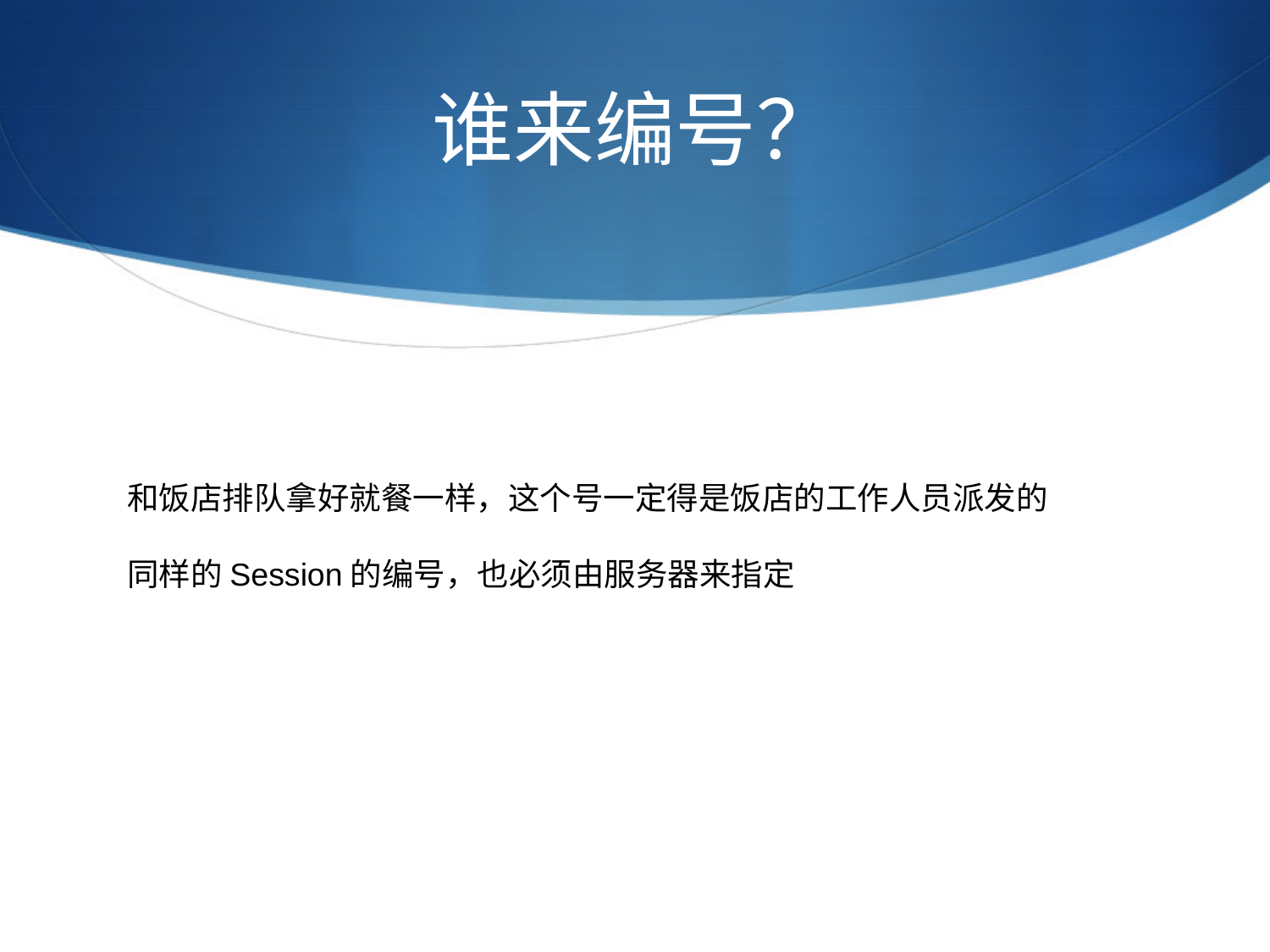

# 谁来编号？
和饭店排队拿好就餐一样，这个号一定得是饭店的工作人员派发的

同样的Session的编号，也必须由服务器来指定